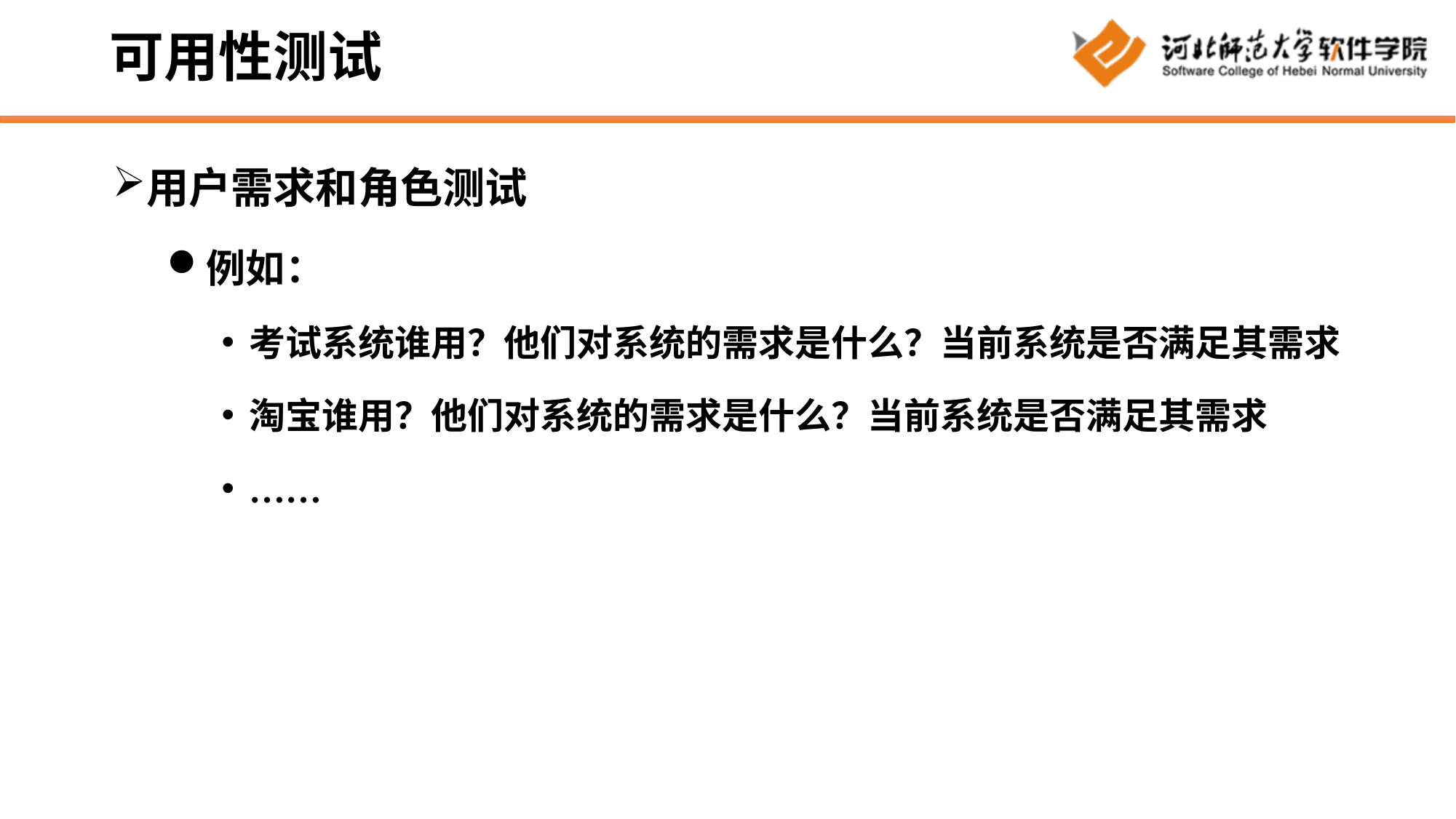

# 可用性测试
用户需求和角色测试
例如：
考试系统谁用？他们对系统的需求是什么？当前系统是否满足其需求
淘宝谁用？他们对系统的需求是什么？当前系统是否满足其需求
……